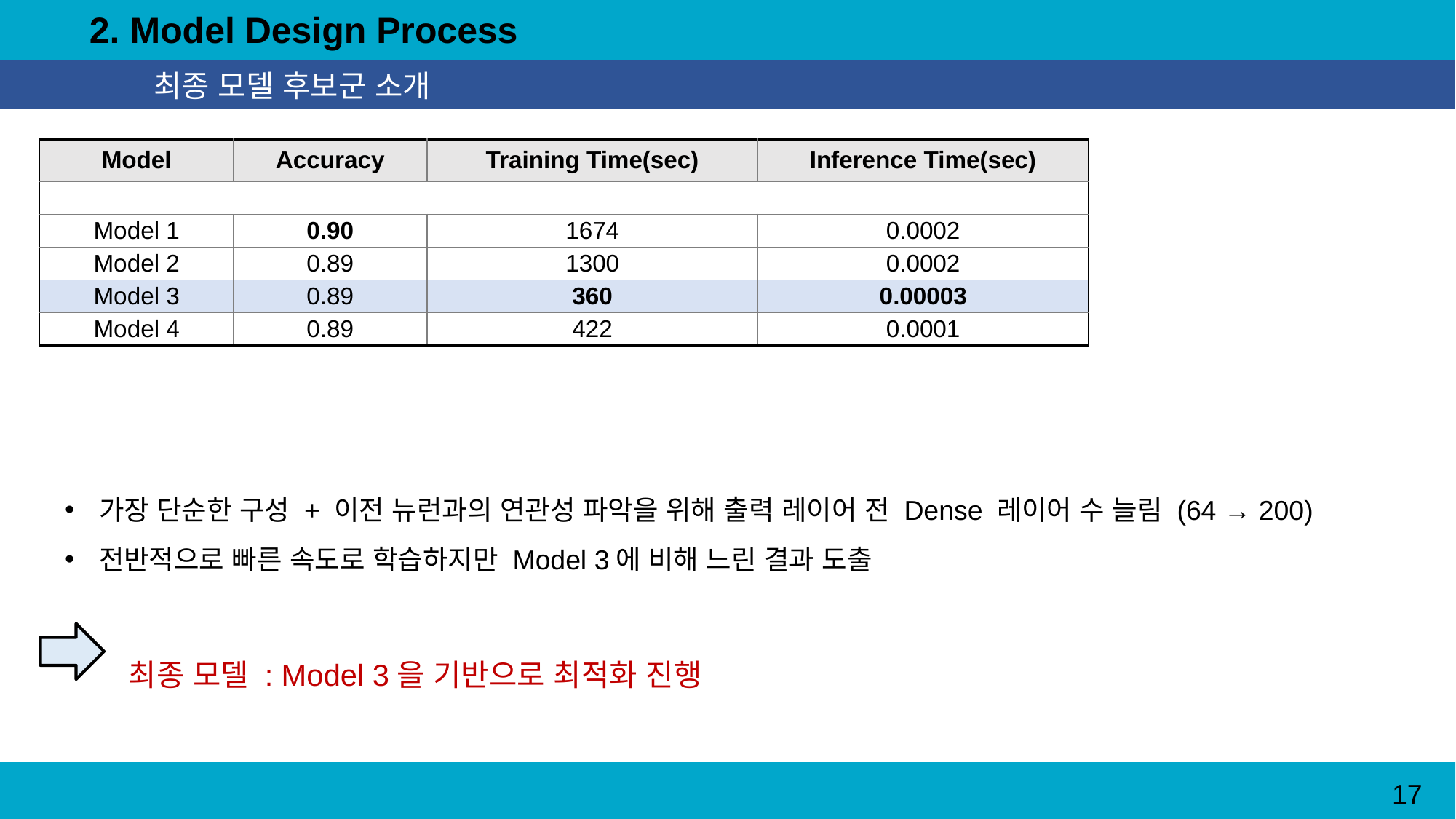

2. Model Design Process

최종 모델 후보군 소개
| Model | Accuracy | Training Time(sec) | Inference Time(sec) |
| --- | --- | --- | --- |
|  |  |  |  |
| Model 1 | 0.90 | 1674 | 0.0002 |
| Model 2 | 0.89 | 1300 | 0.0002 |
| Model 3 | 0.89 | 360 | 0.00003 |
| Model 4 | 0.89 | 422 | 0.0001 |
가장 단순한 구성 + 이전 뉴런과의 연관성 파악을 위해 출력 레이어 전 Dense 레이어 수 늘림 (64 → 200)
전반적으로 빠른 속도로 학습하지만 Model 3에 비해 느린 결과 도출

최종 모델 : Model 3을 기반으로 최적화 진행